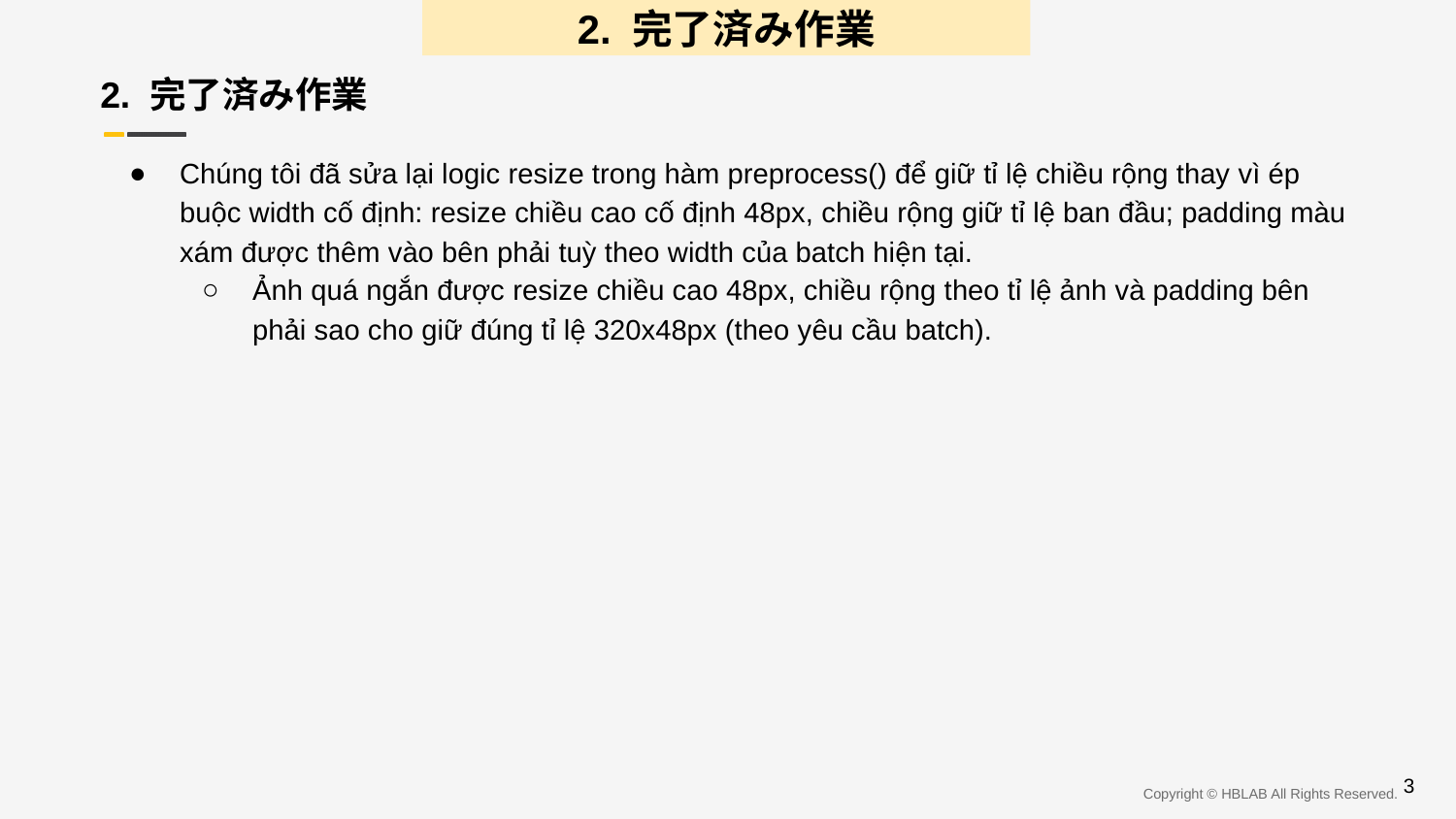

2. 完了済み作業
2. 完了済み作業
Chúng tôi đã sửa lại logic resize trong hàm preprocess() để giữ tỉ lệ chiều rộng thay vì ép buộc width cố định: resize chiều cao cố định 48px, chiều rộng giữ tỉ lệ ban đầu; padding màu xám được thêm vào bên phải tuỳ theo width của batch hiện tại.
Ảnh quá ngắn được resize chiều cao 48px, chiều rộng theo tỉ lệ ảnh và padding bên phải sao cho giữ đúng tỉ lệ 320x48px (theo yêu cầu batch).
3